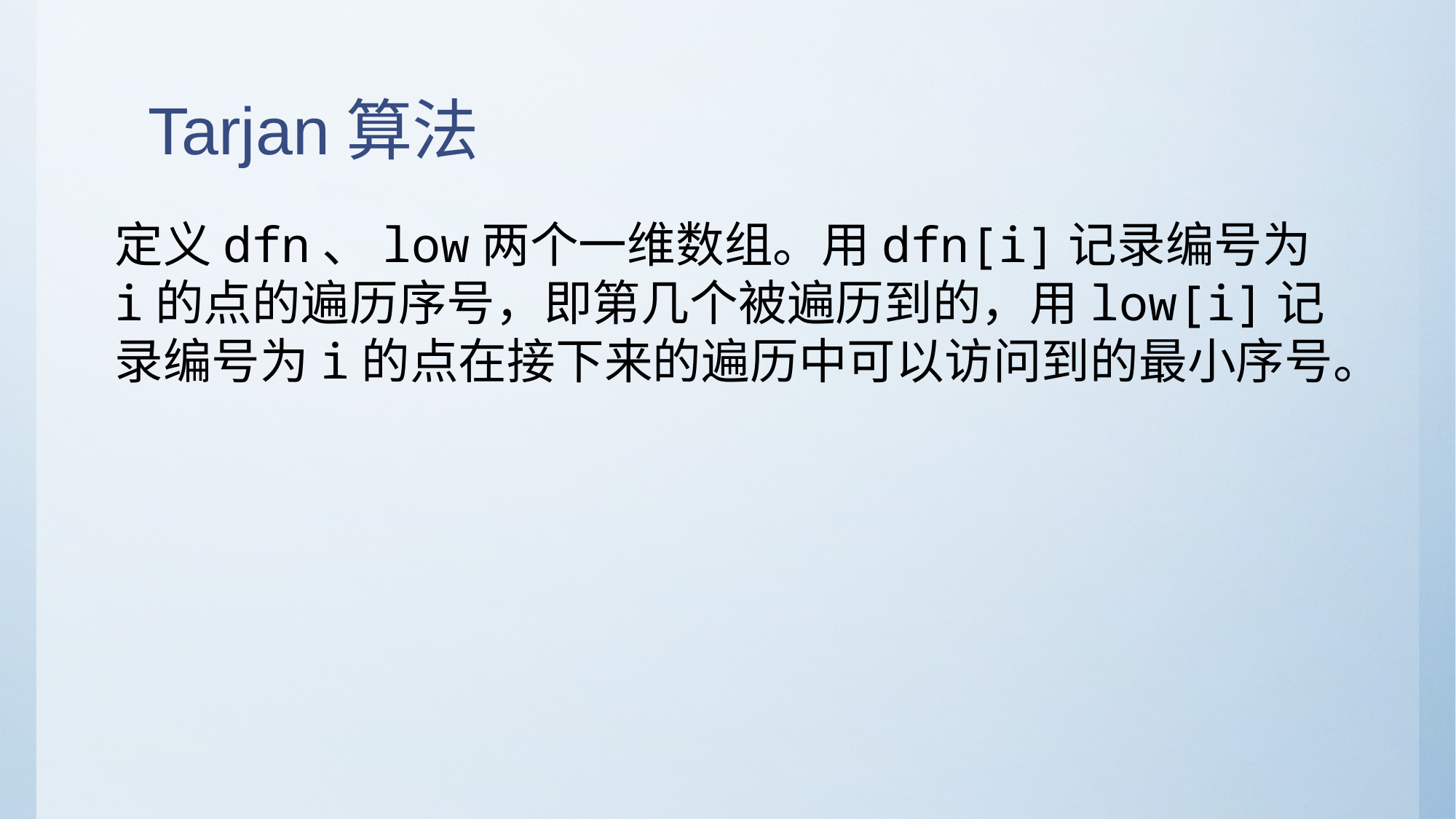

# Tarjan算法
定义dfn、low两个一维数组。用dfn[i]记录编号为i的点的遍历序号，即第几个被遍历到的，用low[i]记录编号为i的点在接下来的遍历中可以访问到的最小序号。